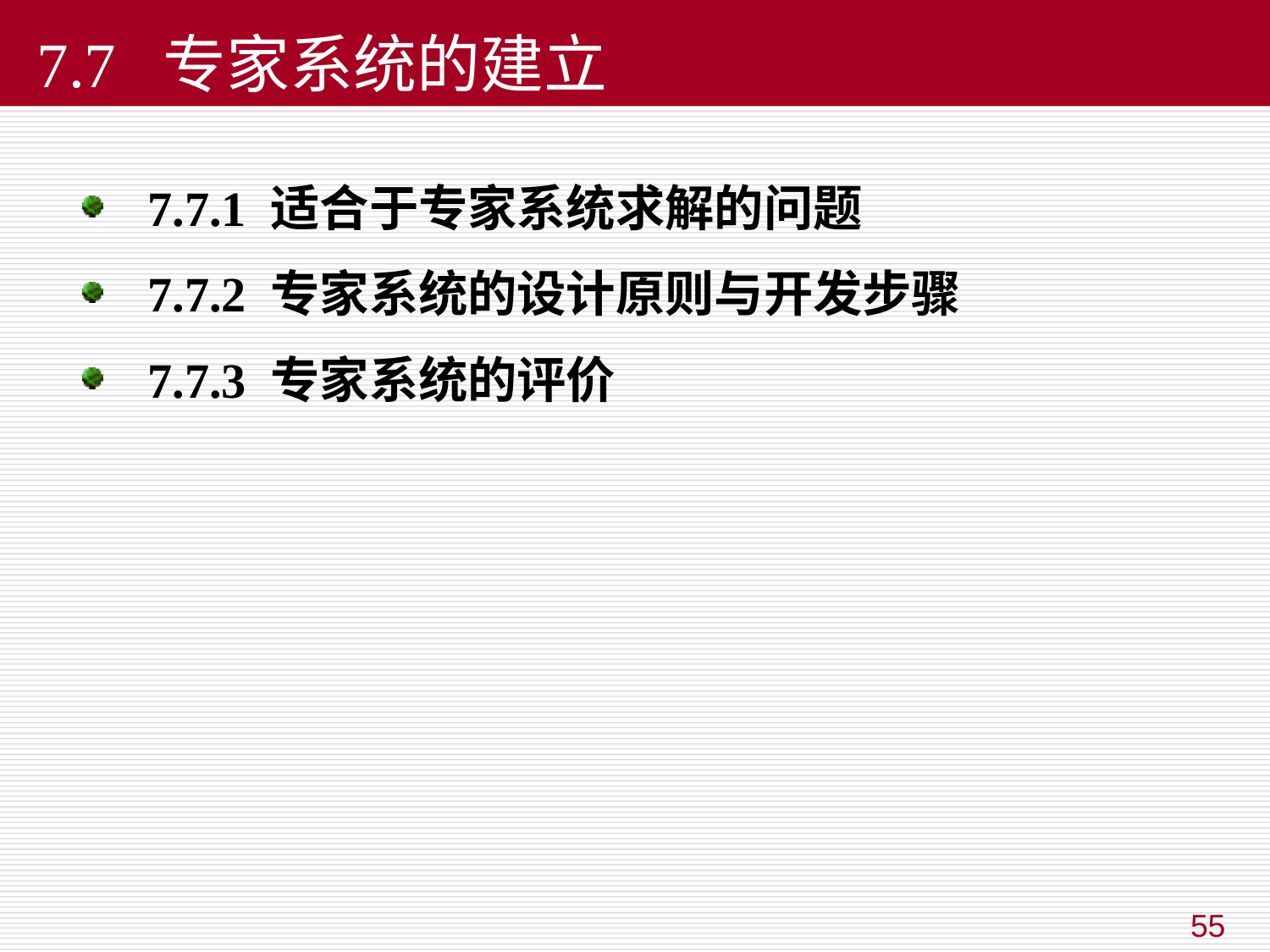

#
7.7  专家系统的建立
7.7.1 适合于专家系统求解的问题
7.7.2 专家系统的设计原则与开发步骤
7.7.3 专家系统的评价
55